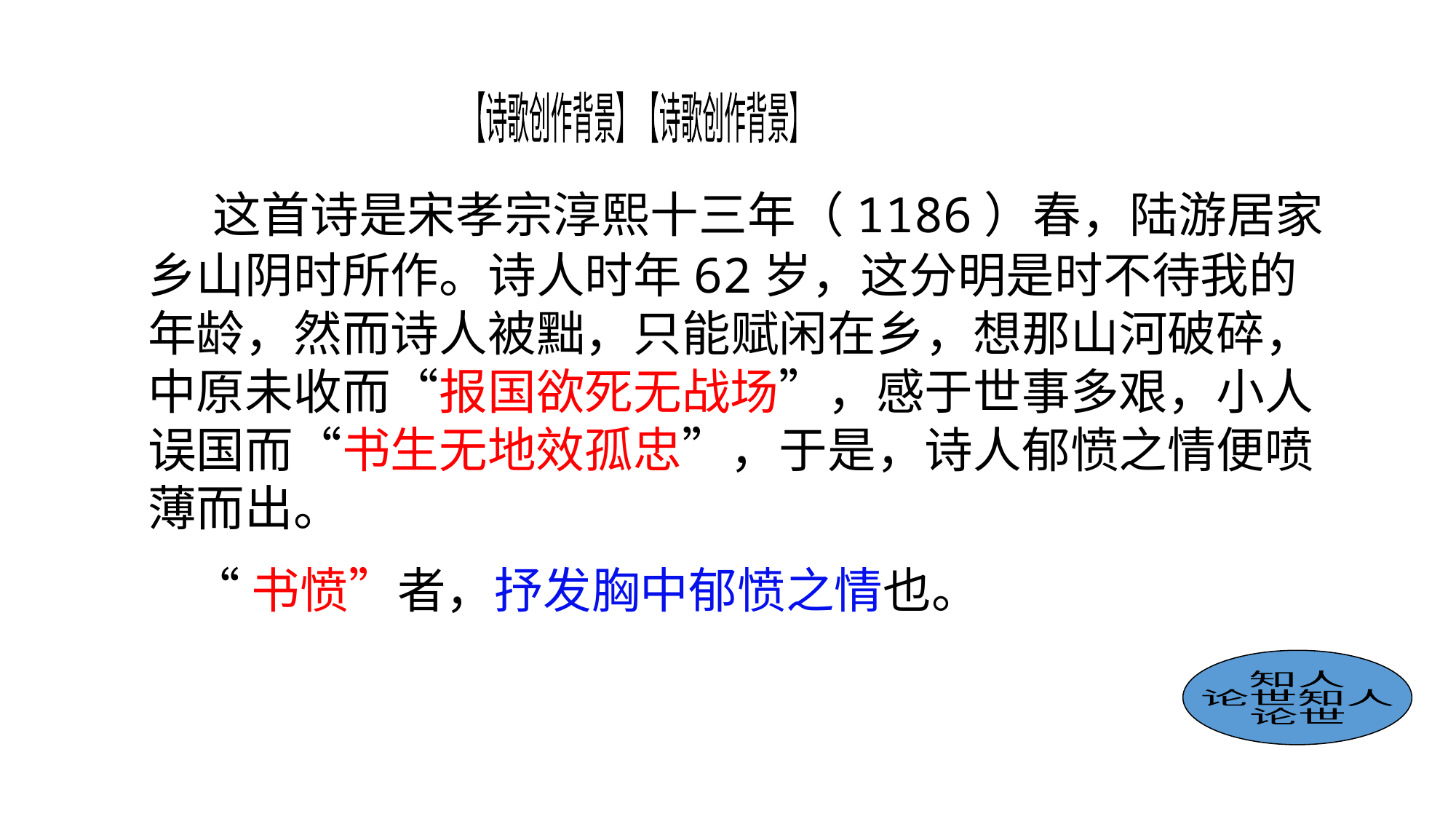

【诗歌创作背景】【诗歌创作背景】
    这首诗是宋孝宗淳熙十三年（1186）春，陆游居家乡山阴时所作。诗人时年62岁，这分明是时不待我的年龄，然而诗人被黜，只能赋闲在乡，想那山河破碎，中原未收而“报国欲死无战场”，感于世事多艰，小人误国而“书生无地效孤忠”，于是，诗人郁愤之情便喷薄而出。
    “书愤”者，抒发胸中郁愤之情也。

知人
论世知人
论世